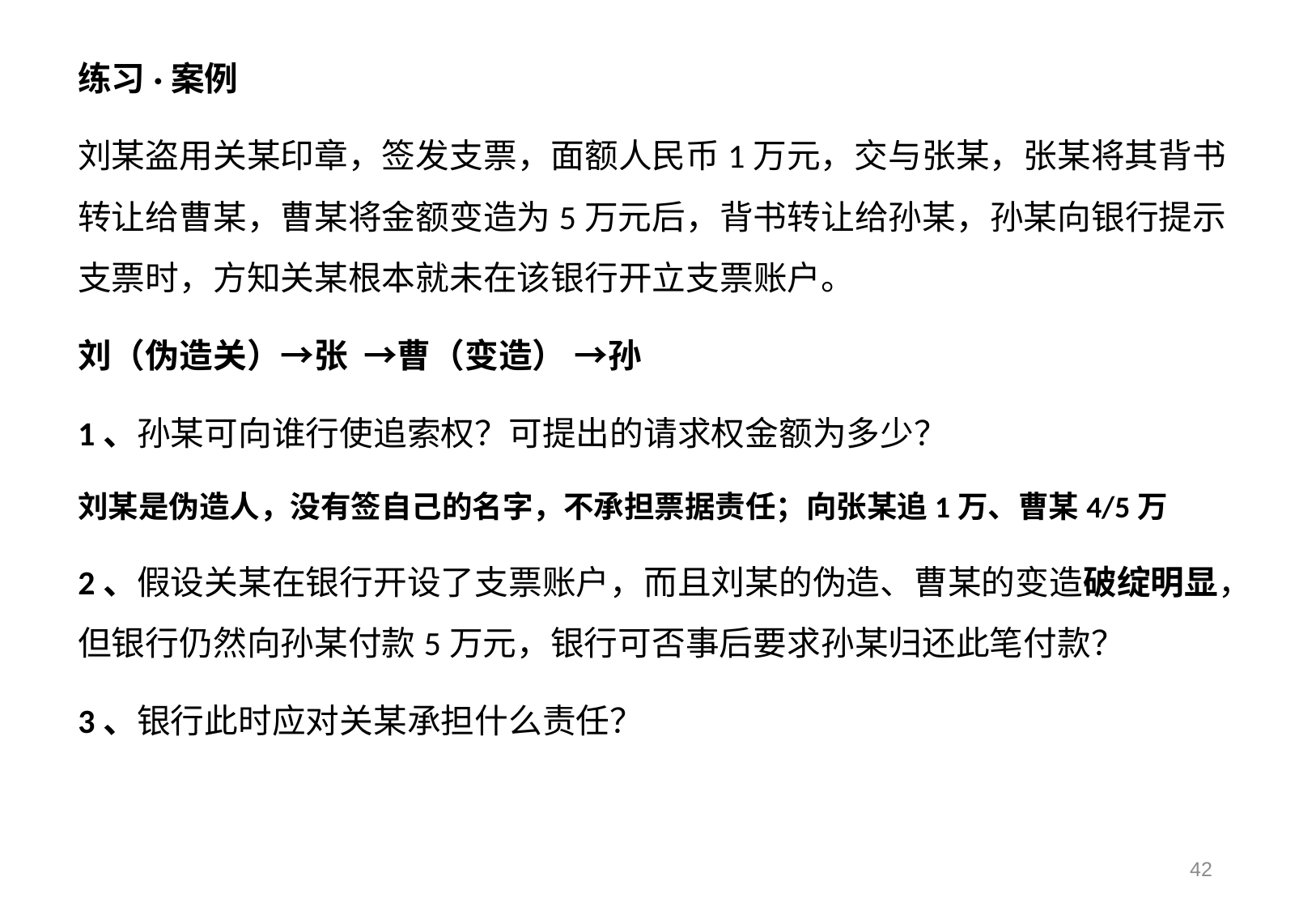

练习·案例
刘某盗用关某印章，签发支票，面额人民币1万元，交与张某，张某将其背书转让给曹某，曹某将金额变造为5万元后，背书转让给孙某，孙某向银行提示支票时，方知关某根本就未在该银行开立支票账户。
刘（伪造关）→张  →曹（变造） →孙
1、孙某可向谁行使追索权？可提出的请求权金额为多少？
刘某是伪造人，没有签自己的名字，不承担票据责任；向张某追1万、曹某4/5万
2、假设关某在银行开设了支票账户，而且刘某的伪造、曹某的变造破绽明显，但银行仍然向孙某付款5万元，银行可否事后要求孙某归还此笔付款？
3、银行此时应对关某承担什么责任？
42